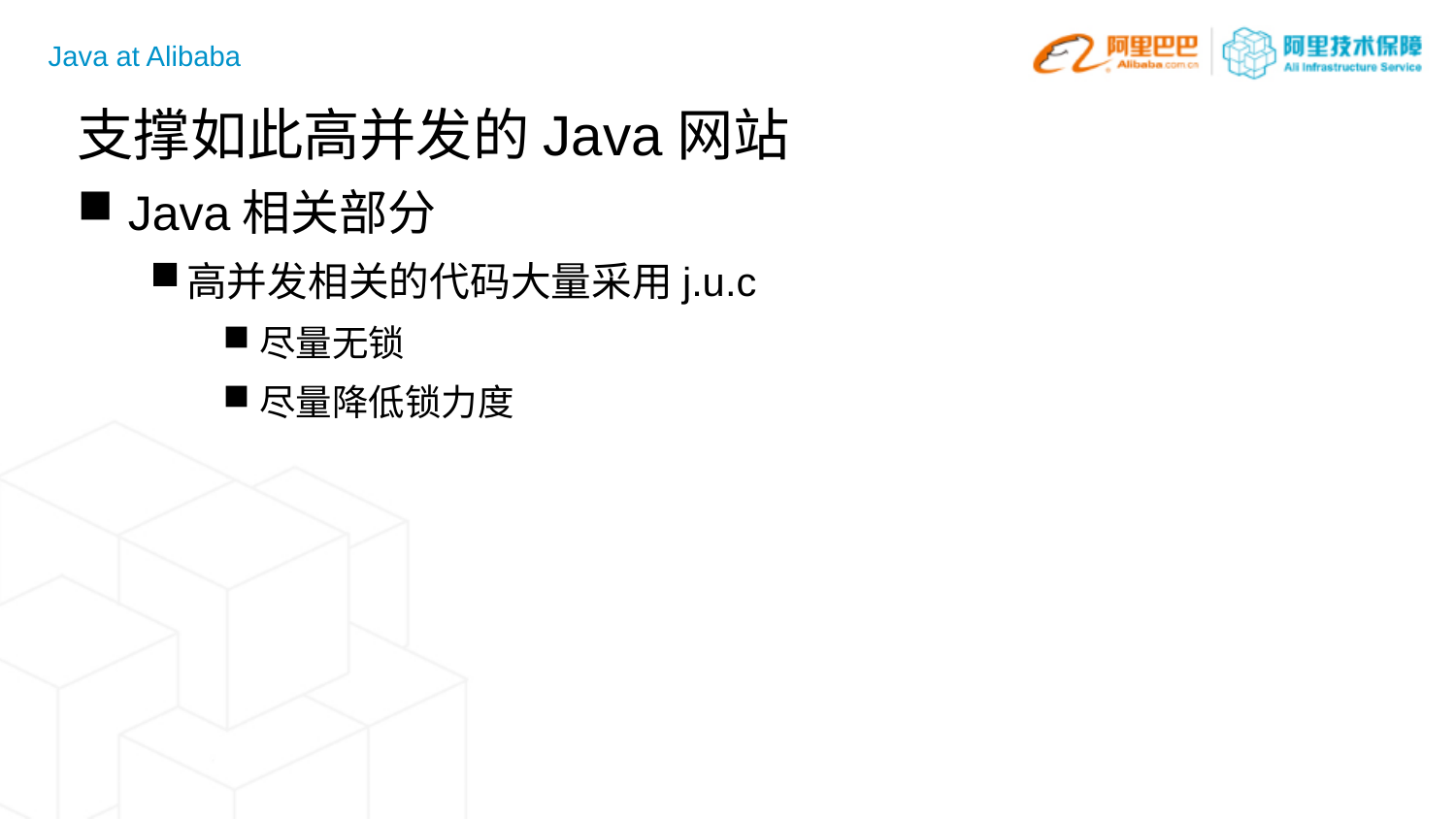

Java at Alibaba
支撑如此高并发的Java网站
 Java相关部分
高并发相关的代码大量采用j.u.c
尽量无锁
尽量降低锁力度